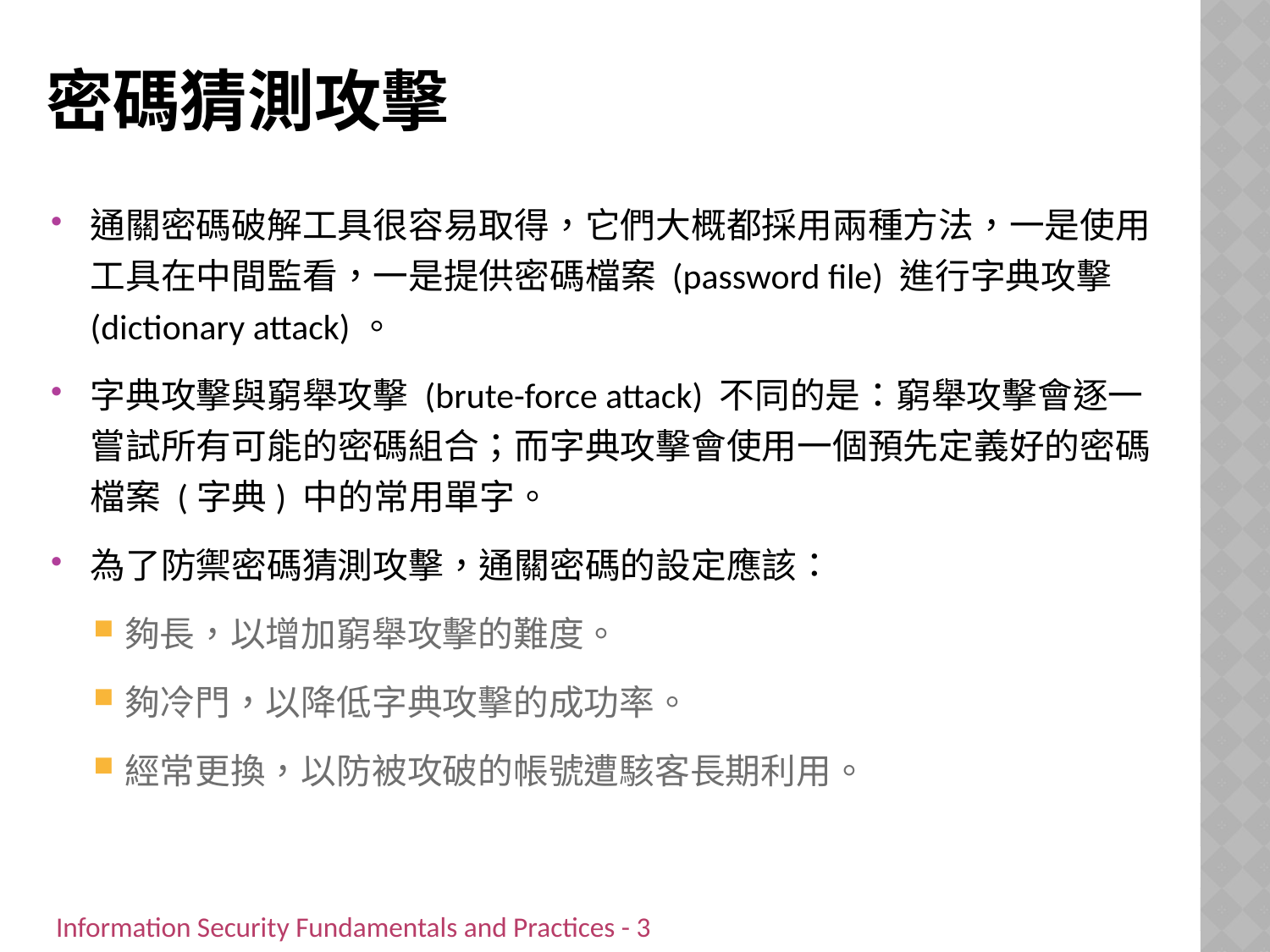

# 密碼猜測攻擊
通關密碼破解工具很容易取得，它們大概都採用兩種方法，一是使用工具在中間監看，一是提供密碼檔案 (password file) 進行字典攻擊 (dictionary attack)。
字典攻擊與窮舉攻擊 (brute-force attack) 不同的是：窮舉攻擊會逐一嘗試所有可能的密碼組合；而字典攻擊會使用一個預先定義好的密碼檔案 (字典) 中的常用單字。
為了防禦密碼猜測攻擊，通關密碼的設定應該：
夠長，以增加窮舉攻擊的難度。
夠冷門，以降低字典攻擊的成功率。
經常更換，以防被攻破的帳號遭駭客長期利用。